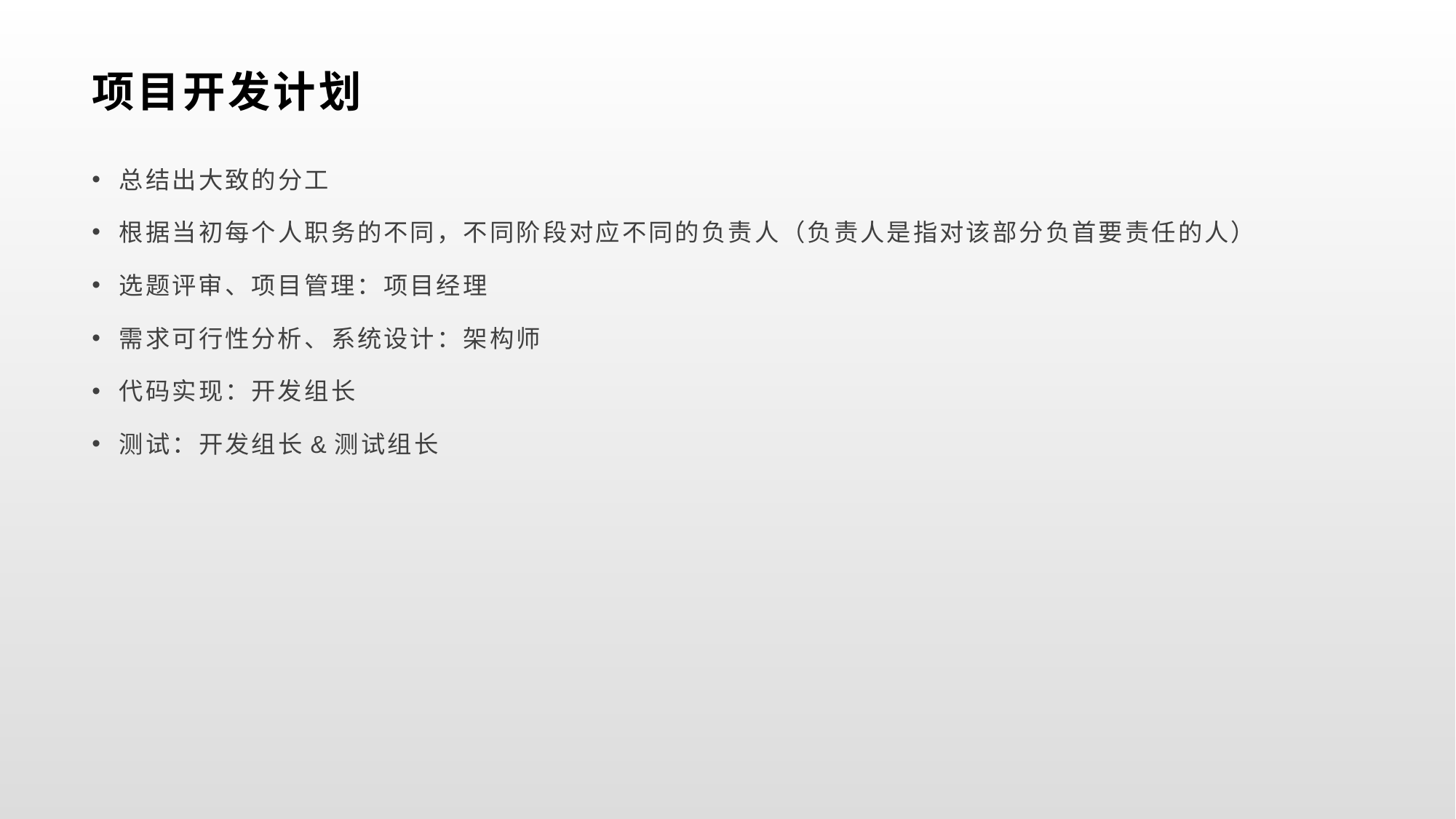

# 项目开发计划
总结出大致的分工
根据当初每个人职务的不同，不同阶段对应不同的负责人（负责人是指对该部分负首要责任的人）
选题评审、项目管理：项目经理
需求可行性分析、系统设计：架构师
代码实现：开发组长
测试：开发组长&测试组长